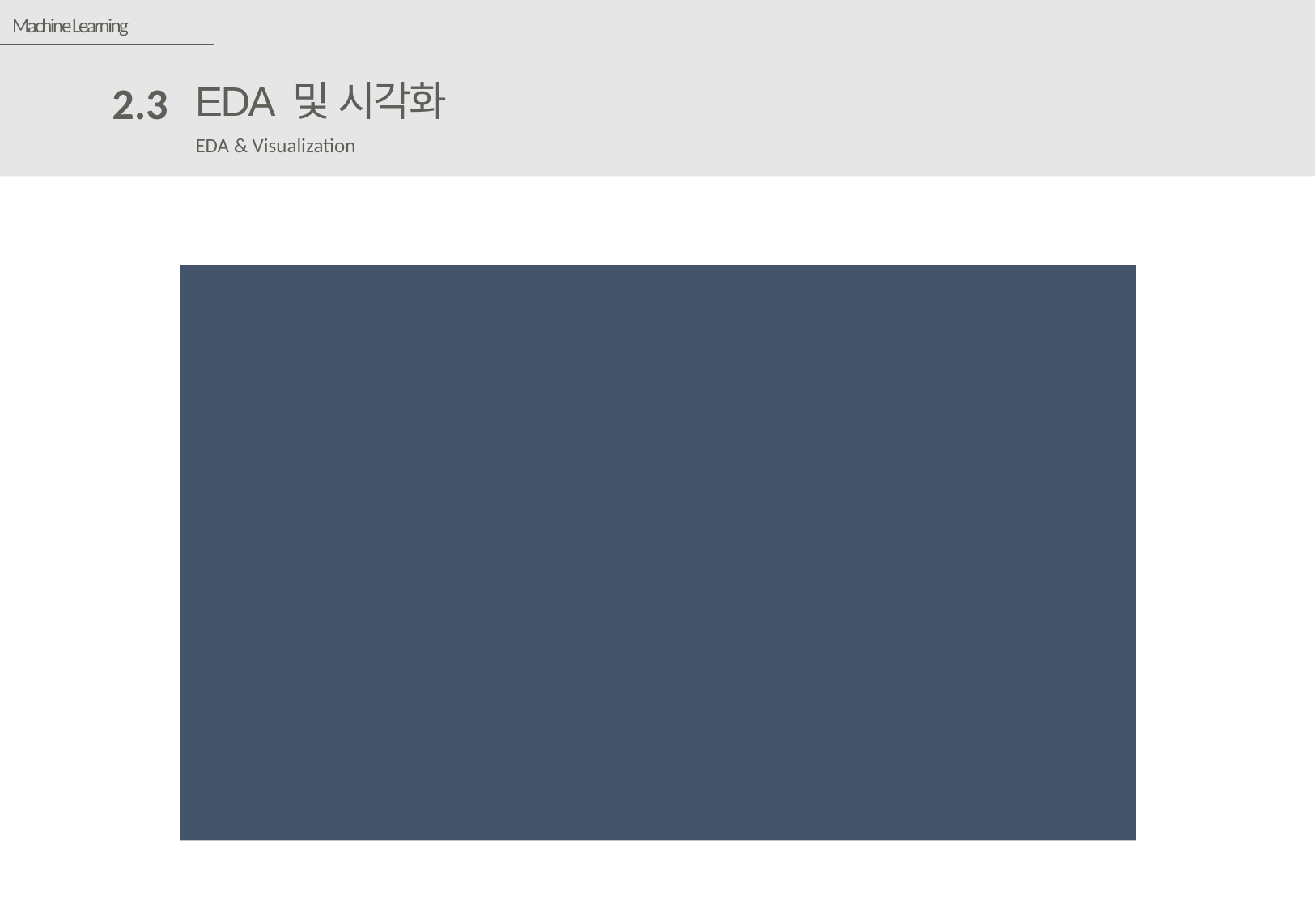

Machine Learning
EDA 및 시각화
2.3
EDA & Visualization